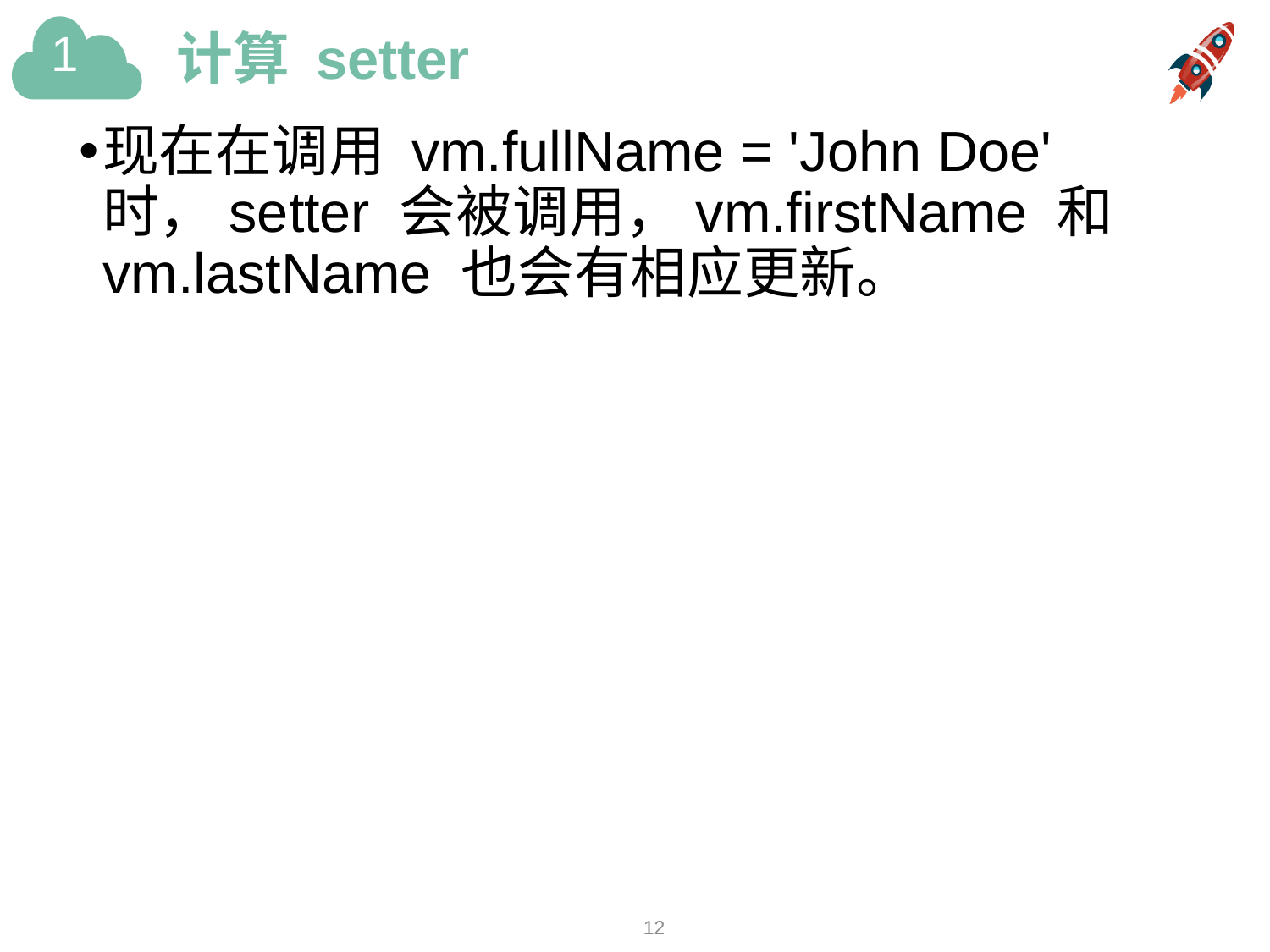

# 计算 setter
现在在调用 vm.fullName = 'John Doe' 时，setter 会被调用，vm.firstName 和vm.lastName 也会有相应更新。
12